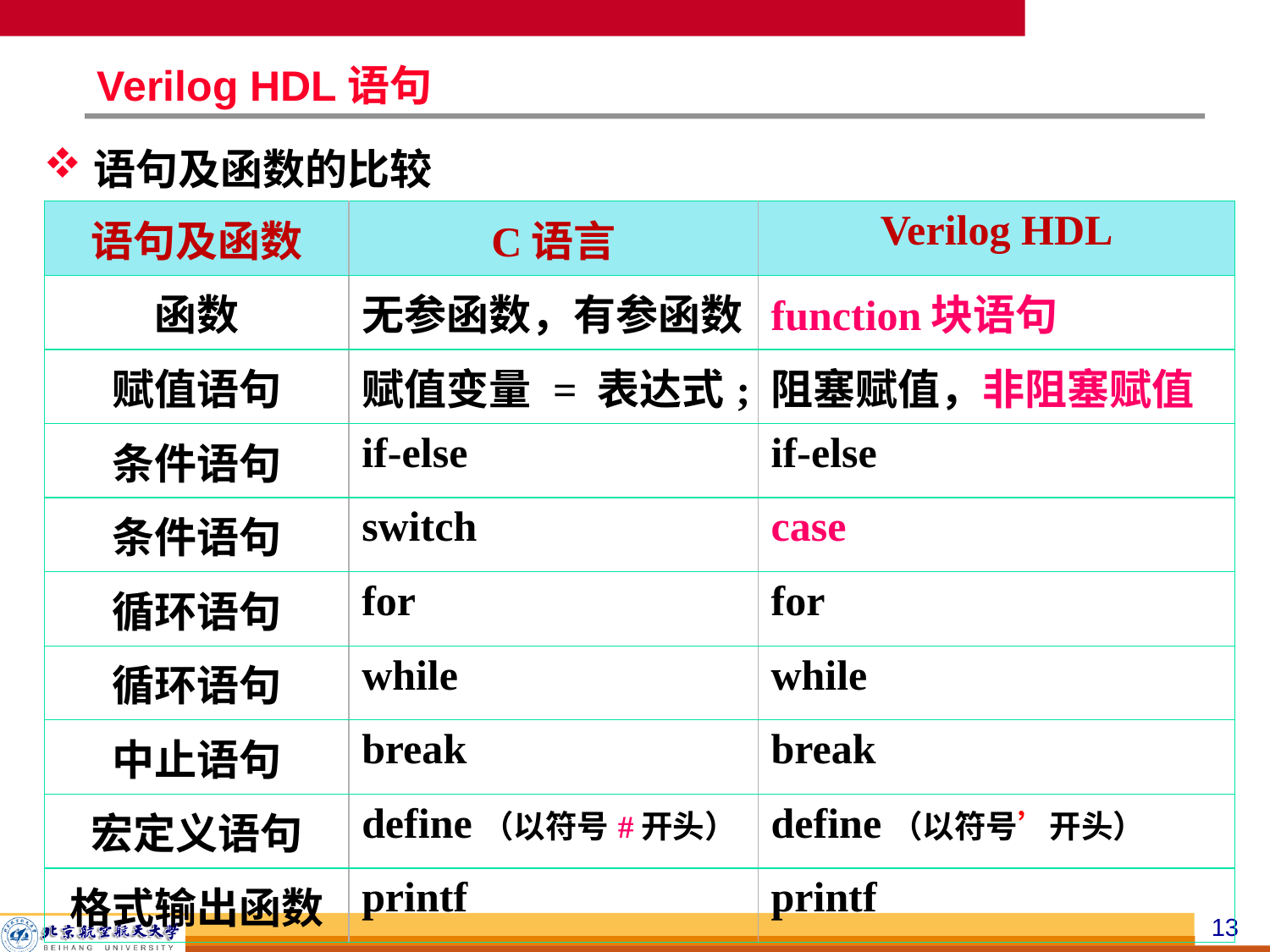

Verilog HDL语句
语句及函数的比较
| 语句及函数 | C语言 | Verilog HDL |
| --- | --- | --- |
| 函数 | 无参函数，有参函数 | function块语句 |
| 赋值语句 | 赋值变量 = 表达式; | 阻塞赋值，非阻塞赋值 |
| 条件语句 | if-else | if-else |
| 条件语句 | switch | case |
| 循环语句 | for | for |
| 循环语句 | while | while |
| 中止语句 | break | break |
| 宏定义语句 | define（以符号#开头） | define（以符号’开头） |
| 格式输出函数 | printf | printf |